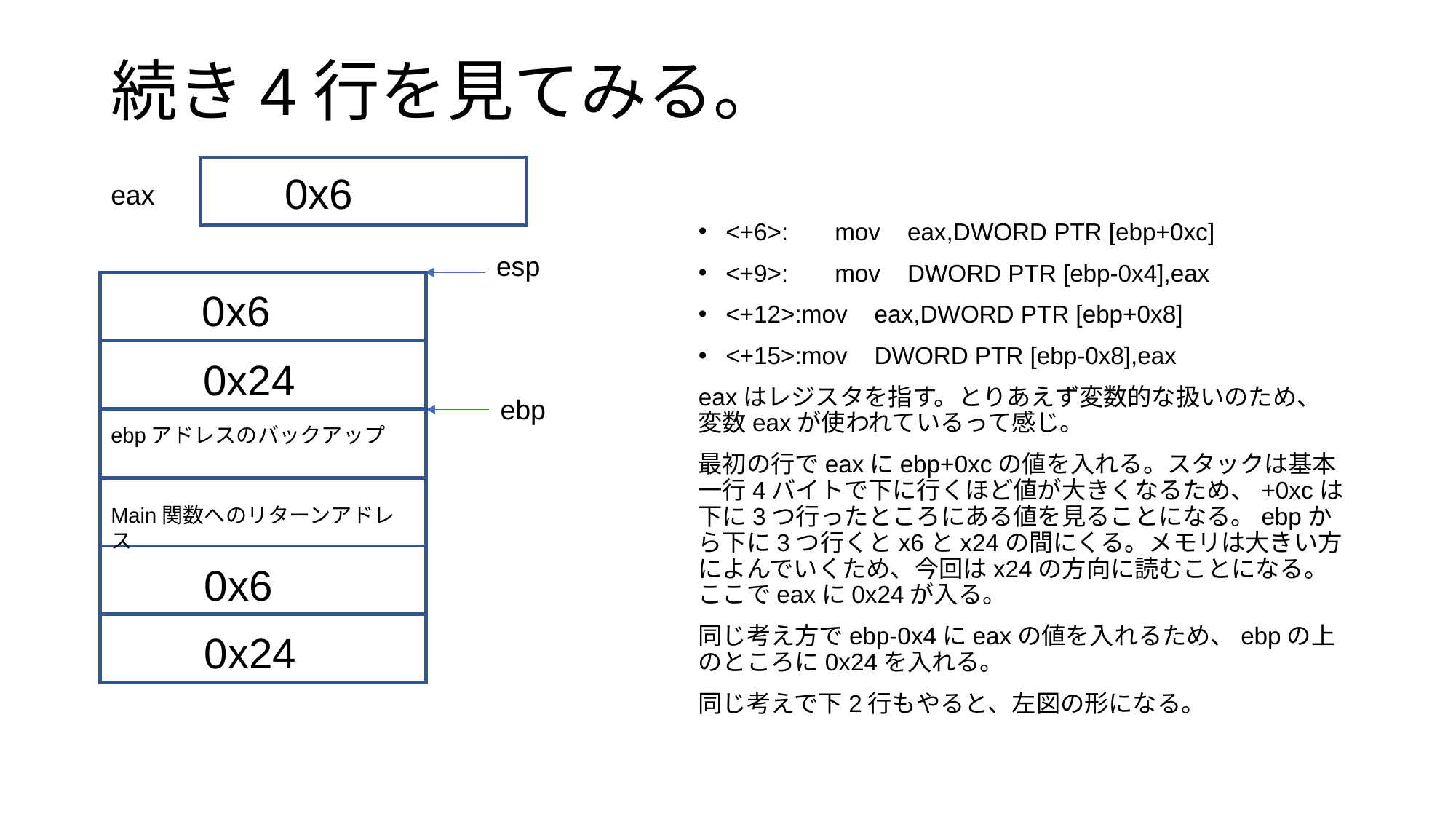

# 続き4行を見てみる。

0x6
eax
<+6>:	mov    eax,DWORD PTR [ebp+0xc]
<+9>:	mov    DWORD PTR [ebp-0x4],eax
<+12>:mov    eax,DWORD PTR [ebp+0x8]
<+15>:mov    DWORD PTR [ebp-0x8],eax
eaxはレジスタを指す。とりあえず変数的な扱いのため、変数eaxが使われているって感じ。
最初の行でeaxにebp+0xcの値を入れる。スタックは基本一行4バイトで下に行くほど値が大きくなるため、+0xcは下に3つ行ったところにある値を見ることになる。ebpから下に3つ行くとx6とx24の間にくる。メモリは大きい方によんでいくため、今回はx24の方向に読むことになる。ここでeaxに0x24が入る。
同じ考え方でebp-0x4にeaxの値を入れるため、ebpの上のところに0x24を入れる。
同じ考えで下2行もやると、左図の形になる。

esp

0x6

0x24
ebp

ebpアドレスのバックアップ

Main関数へのリターンアドレス

0x6

0x24